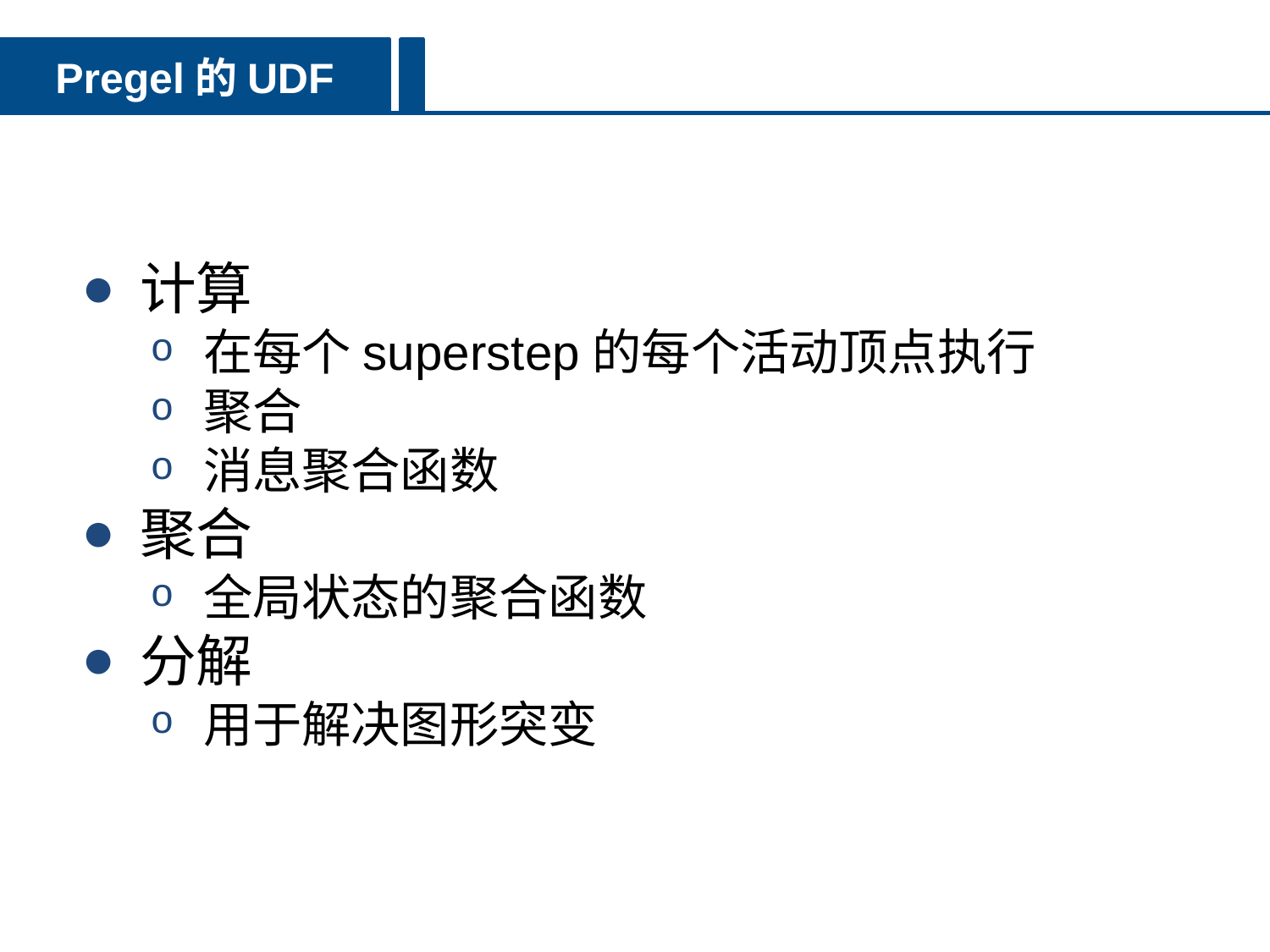

Pregel的UDF

计算
在每个superstep的每个活动顶点执行
聚合
消息聚合函数
聚合
全局状态的聚合函数
分解
用于解决图形突变